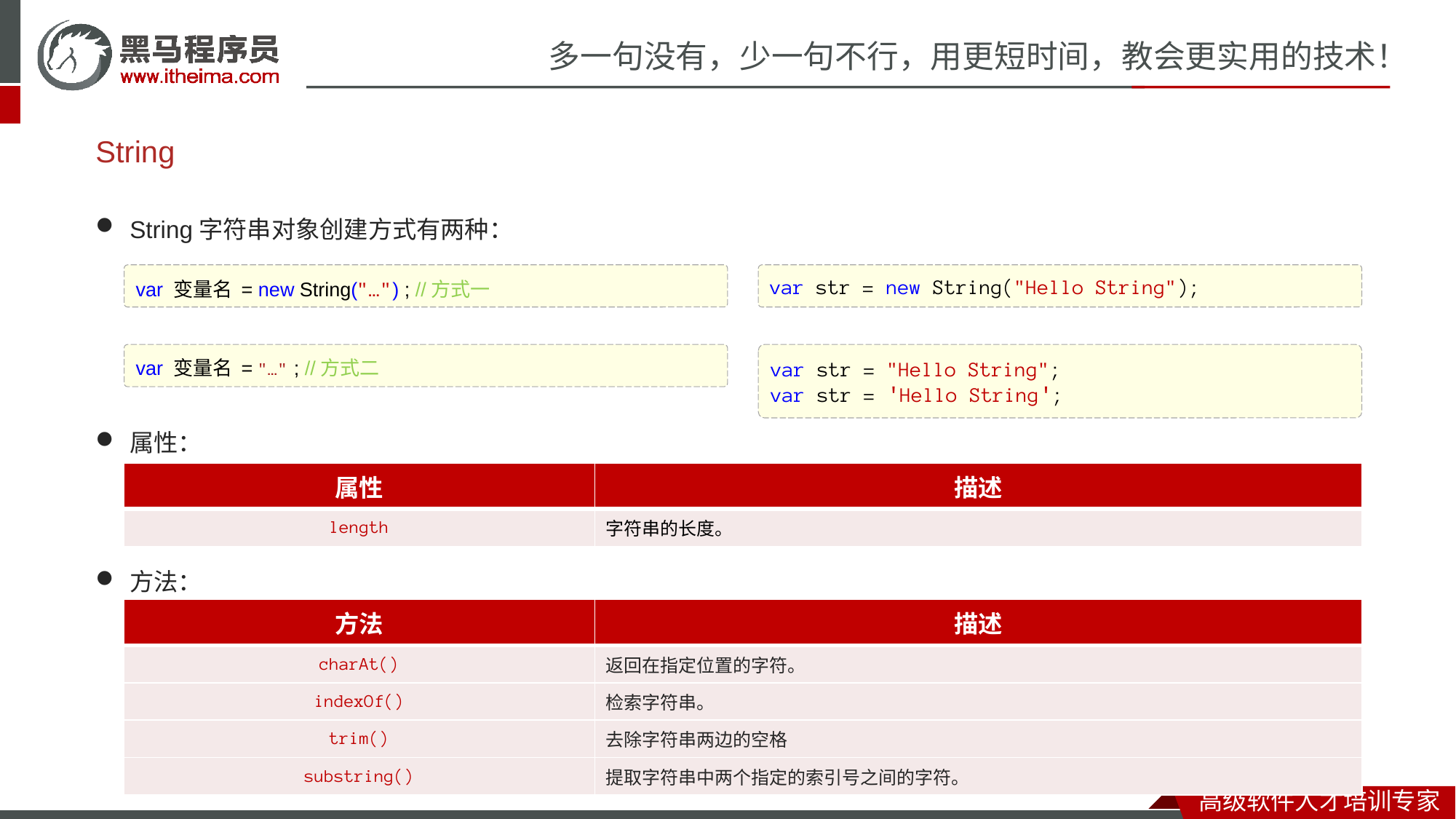

# String
String字符串对象创建方式有两种：
var 变量名 = new String("…") ; //方式一
var str = new String("Hello String");
var 变量名 = "…" ; //方式二
var str = "Hello String";
var str = 'Hello String';
属性：
| 属性 | 描述 |
| --- | --- |
| length | 字符串的长度。 |
方法：
| 方法 | 描述 |
| --- | --- |
| charAt() | 返回在指定位置的字符。 |
| indexOf() | 检索字符串。 |
| trim() | 去除字符串两边的空格 |
| substring() | 提取字符串中两个指定的索引号之间的字符。 |